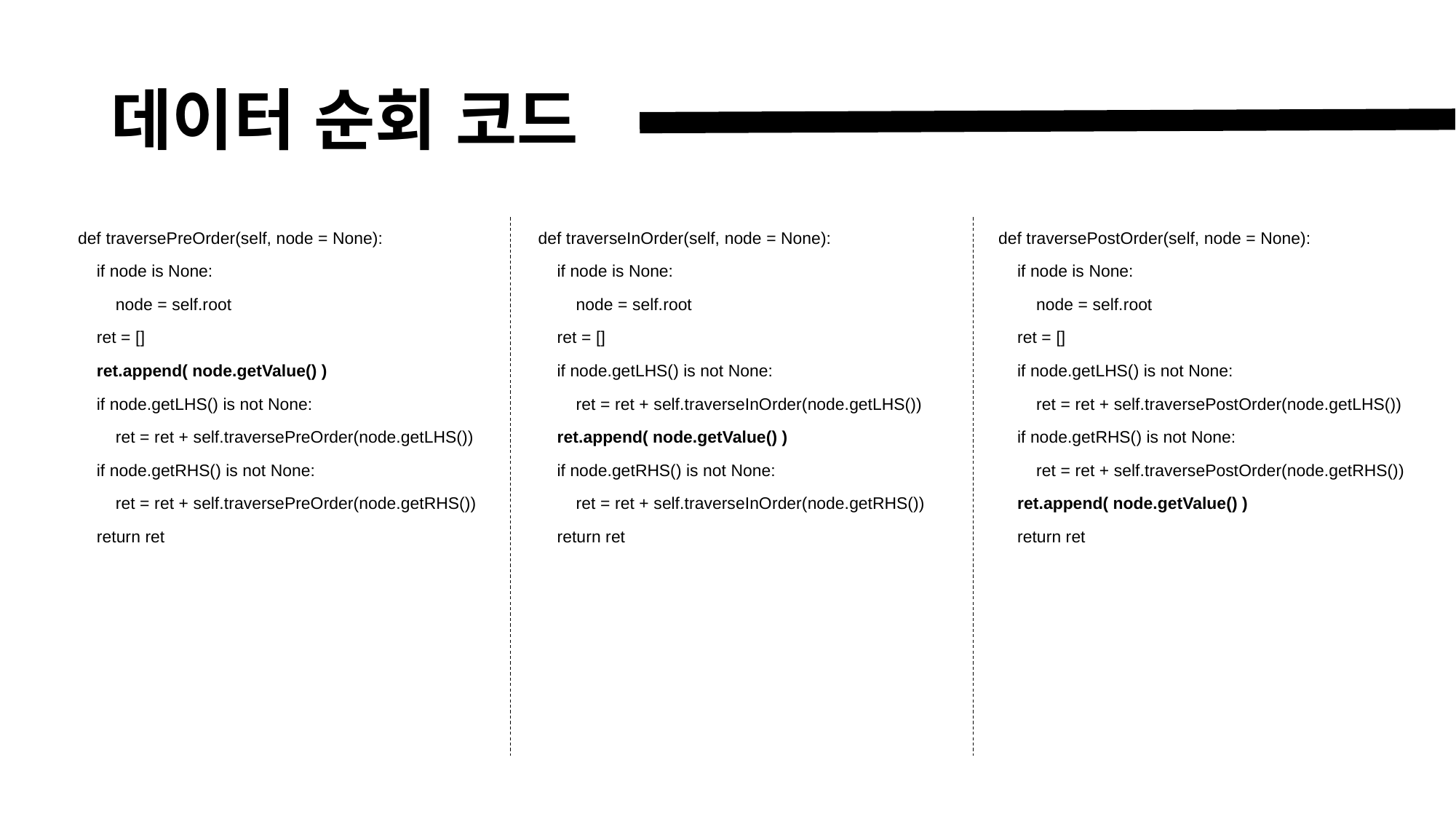

# 데이터 순회 코드
def traversePreOrder(self, node = None):
    if node is None:
        node = self.root
    ret = []
    ret.append( node.getValue() )
    if node.getLHS() is not None:
        ret = ret + self.traversePreOrder(node.getLHS())
    if node.getRHS() is not None:
        ret = ret + self.traversePreOrder(node.getRHS())
    return ret
def traverseInOrder(self, node = None):
    if node is None:
        node = self.root
    ret = []
    if node.getLHS() is not None:
        ret = ret + self.traverseInOrder(node.getLHS())
    ret.append( node.getValue() )
    if node.getRHS() is not None:
        ret = ret + self.traverseInOrder(node.getRHS())
    return ret
def traversePostOrder(self, node = None):
    if node is None:
        node = self.root
    ret = []
    if node.getLHS() is not None:
        ret = ret + self.traversePostOrder(node.getLHS())
    if node.getRHS() is not None:
        ret = ret + self.traversePostOrder(node.getRHS())
    ret.append( node.getValue() )
    return ret